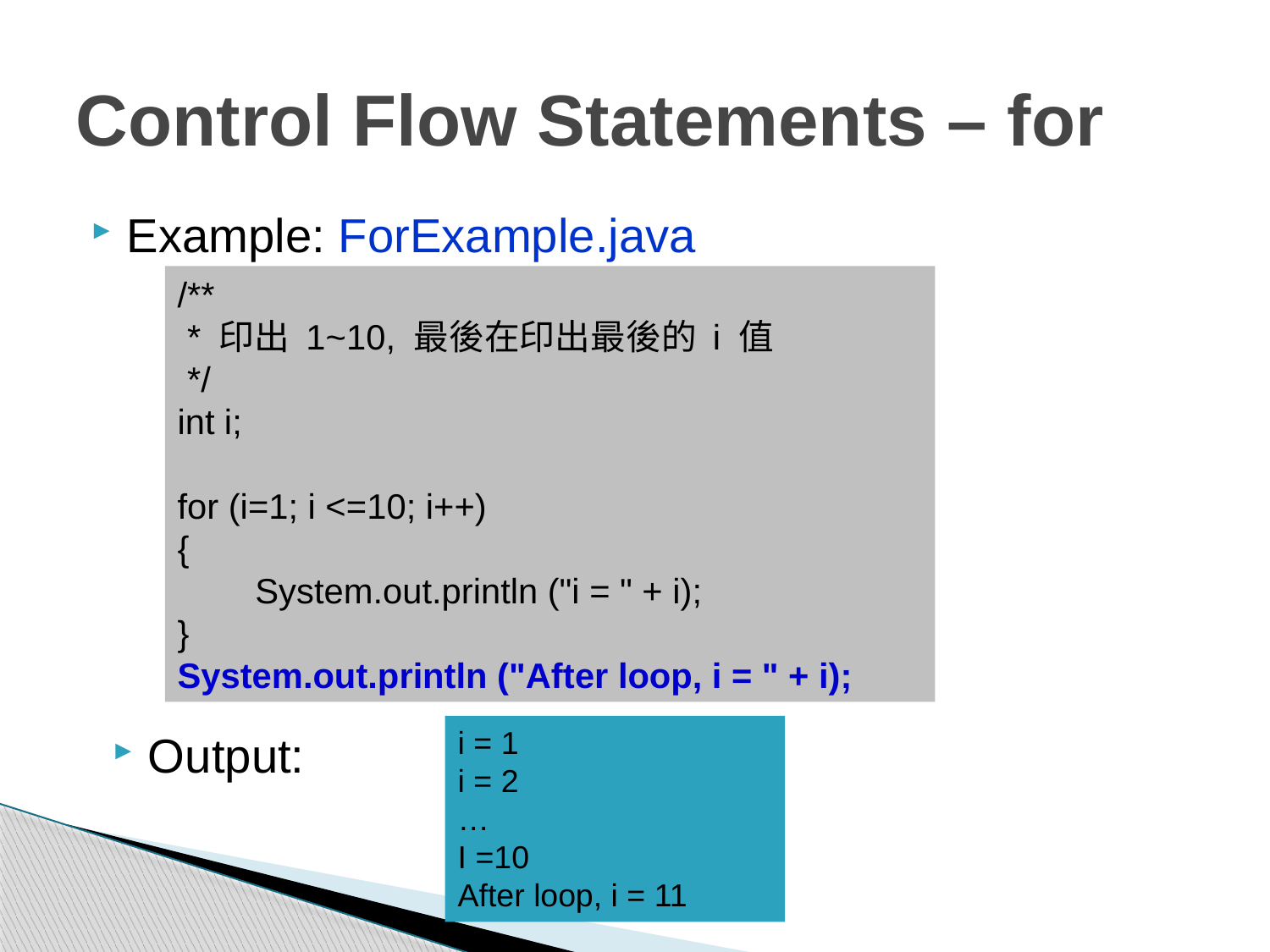

# Control Flow Statements – for
Example: ForExample.java
/**
 * 印出 1~10, 最後在印出最後的 i 值
 */
int i;

for (i=1; i <=10; i++)
{
        System.out.println ("i = " + i);
}
System.out.println ("After loop, i = " + i);
i = 1
i = 2
…
I =10
After loop, i = 11
Output: